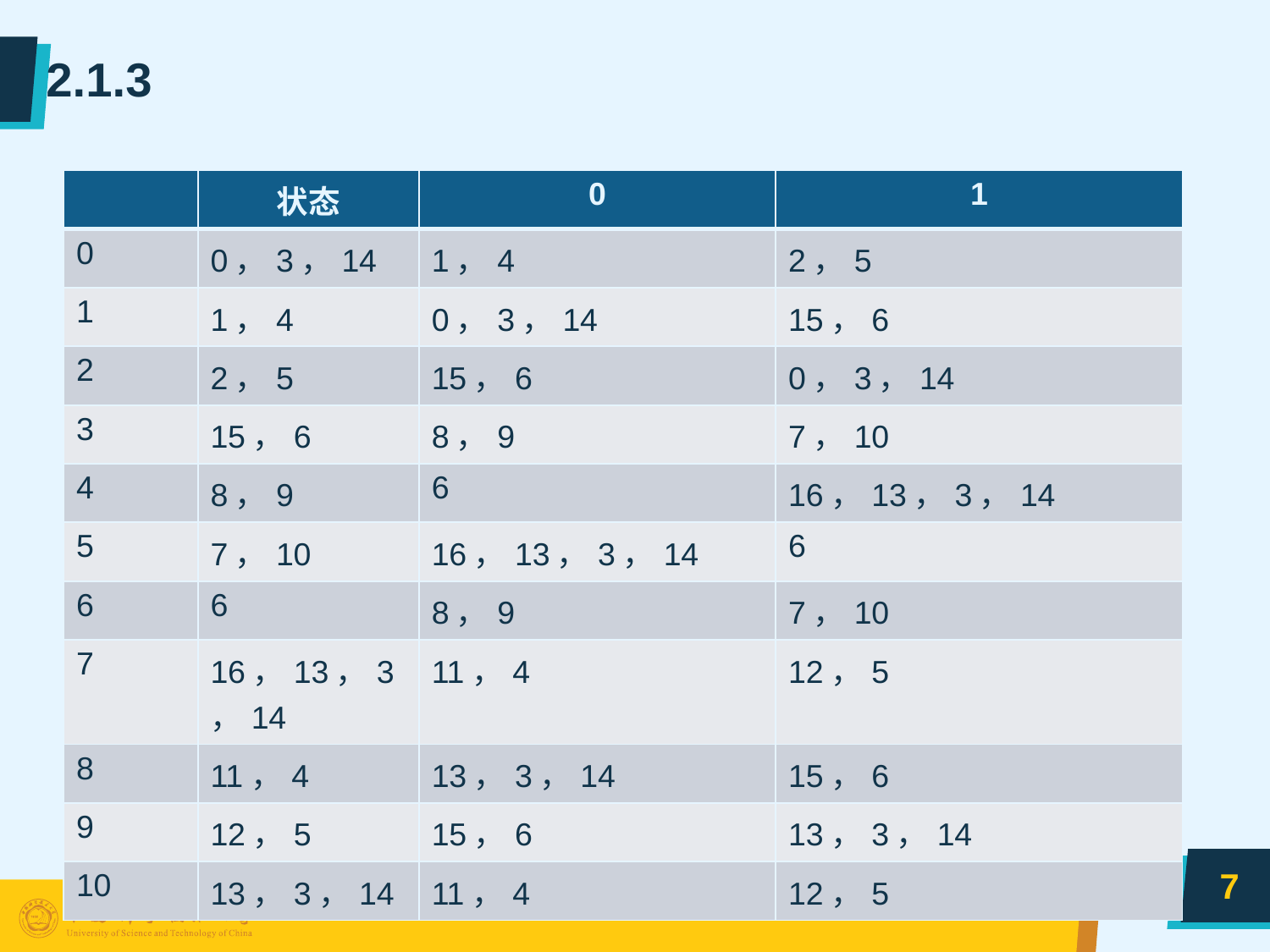

# 2.1.3
|  | 状态 | 0 | 1 |
| --- | --- | --- | --- |
| 0 | 0，3，14 | 1，4 | 2，5 |
| 1 | 1，4 | 0，3，14 | 15，6 |
| 2 | 2，5 | 15，6 | 0，3，14 |
| 3 | 15，6 | 8，9 | 7，10 |
| 4 | 8，9 | 6 | 16，13，3，14 |
| 5 | 7，10 | 16，13，3，14 | 6 |
| 6 | 6 | 8，9 | 7，10 |
| 7 | 16，13，3，14 | 11，4 | 12，5 |
| 8 | 11，4 | 13，3，14 | 15，6 |
| 9 | 12，5 | 15，6 | 13，3，14 |
| 10 | 13，3，14 | 11，4 | 12，5 |
7